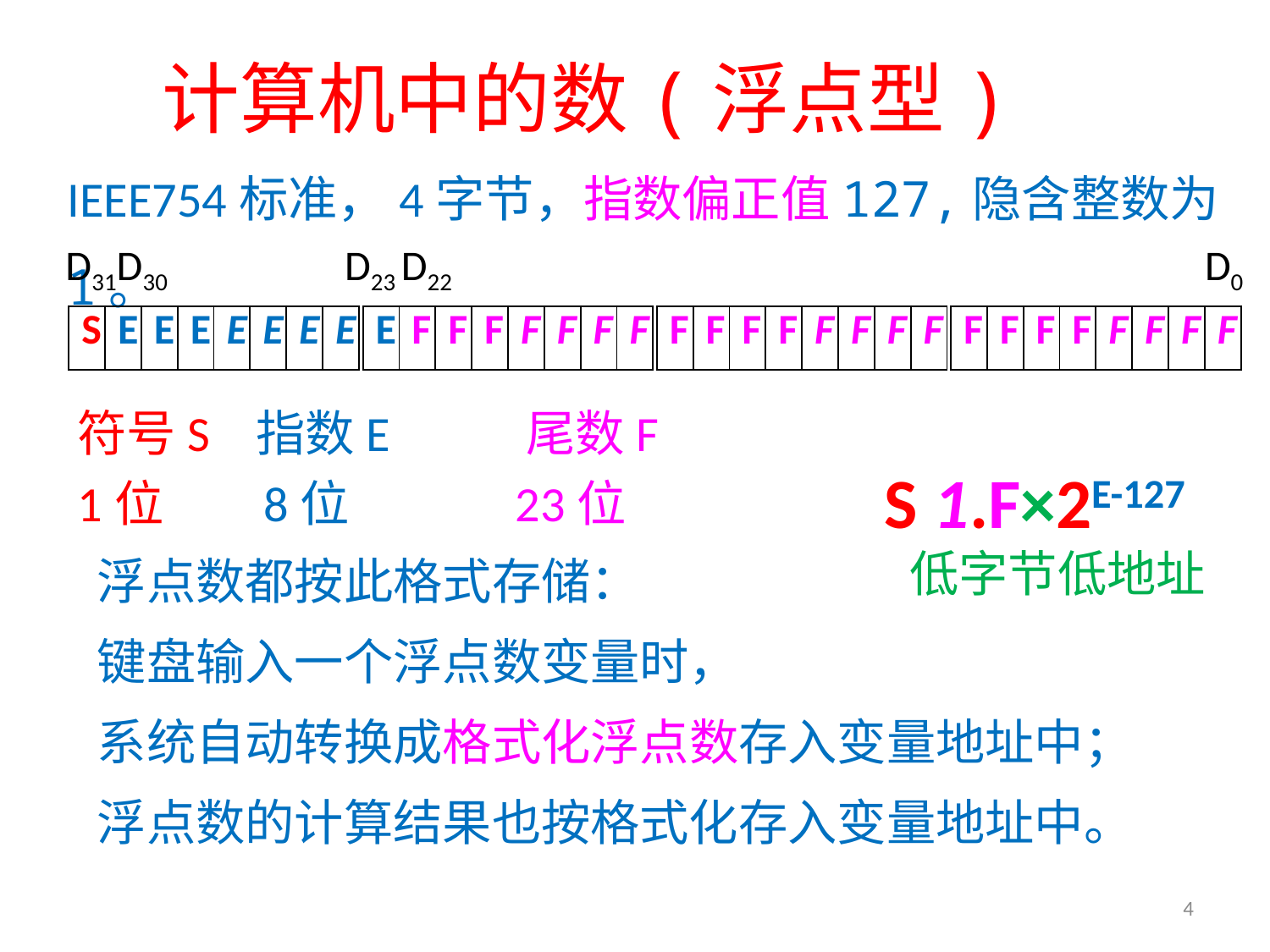

# 计算机中的数(浮点型)
IEEE754标准，4字节，指数偏正值127,隐含整数为1。
D31D30                   D23 D22                                                                               D0
| S | E | E | E | E | E | E | E |
| --- | --- | --- | --- | --- | --- | --- | --- |
| E | F | F | F | F | F | F | F |
| --- | --- | --- | --- | --- | --- | --- | --- |
| F | F | F | F | F | F | F | F |
| --- | --- | --- | --- | --- | --- | --- | --- |
| F | F | F | F | F | F | F | F |
| --- | --- | --- | --- | --- | --- | --- | --- |
符号S   指数E           尾数F
1位        8位              23位
S 1.F×2E-127
低字节低地址
浮点数都按此格式存储：
键盘输入一个浮点数变量时，
系统自动转换成格式化浮点数存入变量地址中；
浮点数的计算结果也按格式化存入变量地址中。
4